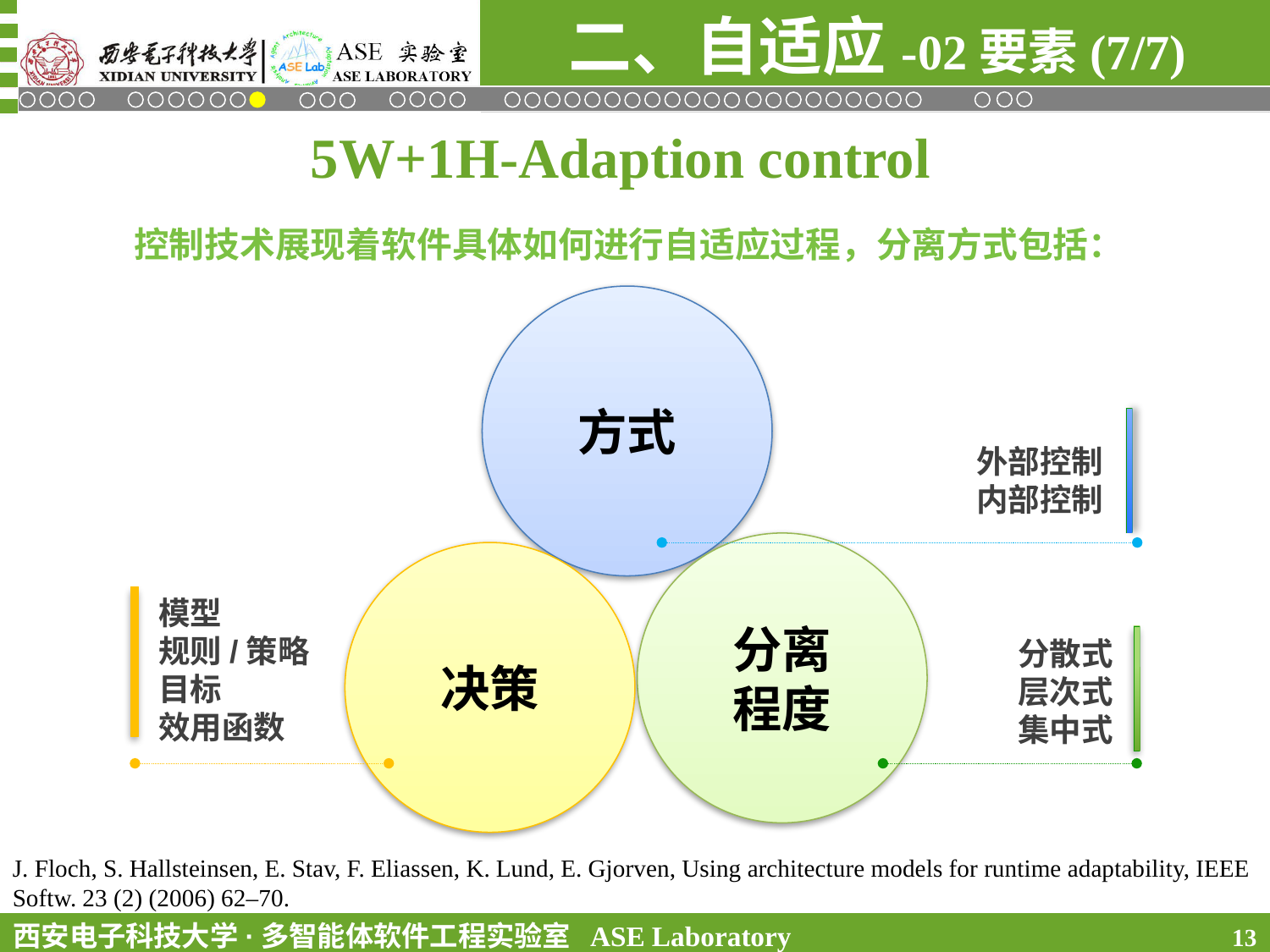

二、自适应-02要素(7/7)

5W+1H-Adaption control
控制技术展现着软件具体如何进行自适应过程，分离方式包括：
方式
分离
程度
决策

外部控制
内部控制
模型
规则/策略
目标
效用函数

分散式
层次式
集中式
J. Floch, S. Hallsteinsen, E. Stav, F. Eliassen, K. Lund, E. Gjorven, Using architecture models for runtime adaptability, IEEE Softw. 23 (2) (2006) 62–70.
13